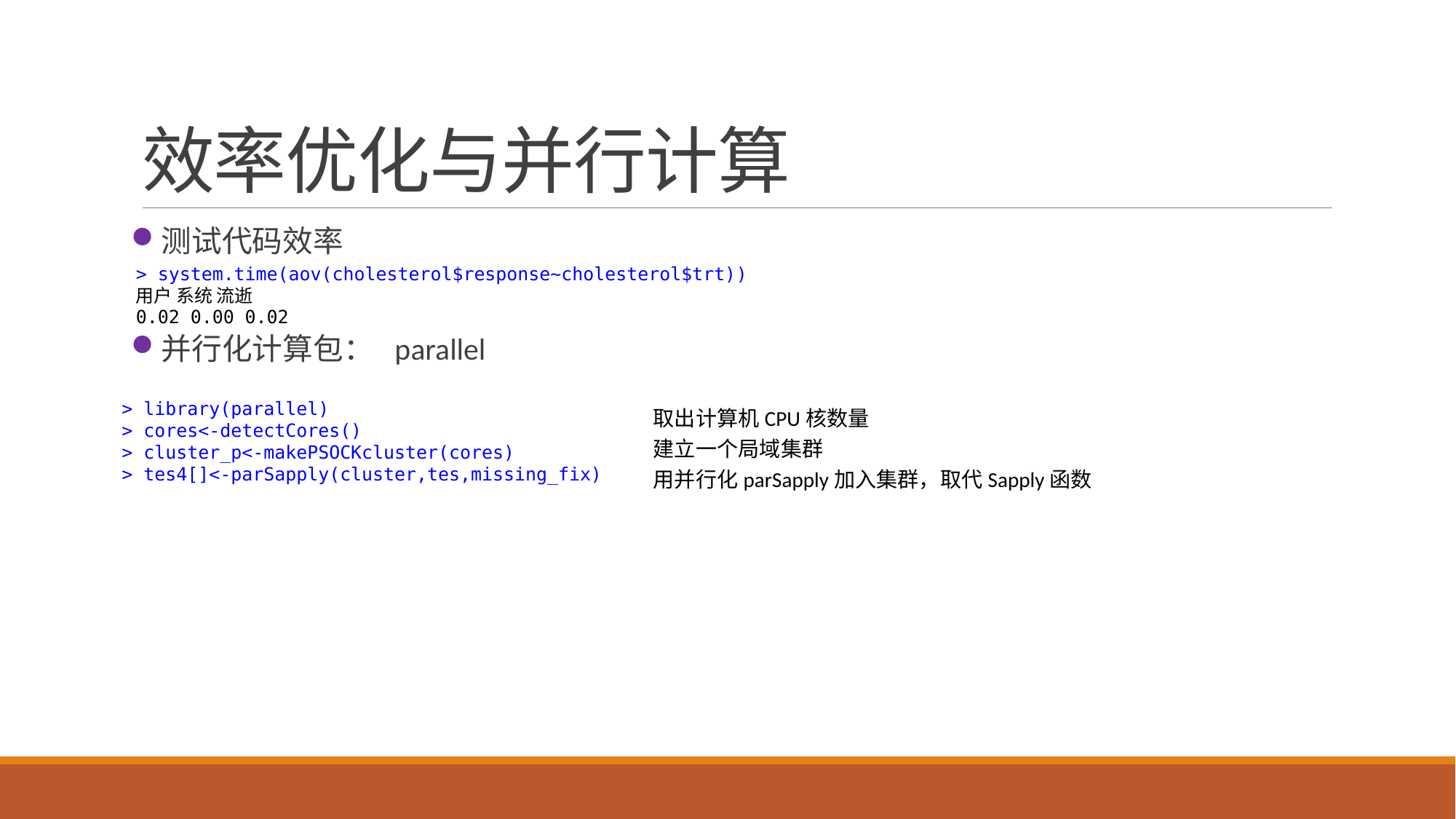

# 效率优化与并行计算
测试代码效率

并行化计算包：  parallel

> system.time(aov(cholesterol$response~cholesterol$trt))
用户 系统 流逝
0.02 0.00 0.02
取出计算机CPU核数量
建立一个局域集群
用并行化parSapply加入集群，取代Sapply函数
> library(parallel)
> cores<-detectCores()
> cluster_p<-makePSOCKcluster(cores)
> tes4[]<-parSapply(cluster,tes,missing_fix)